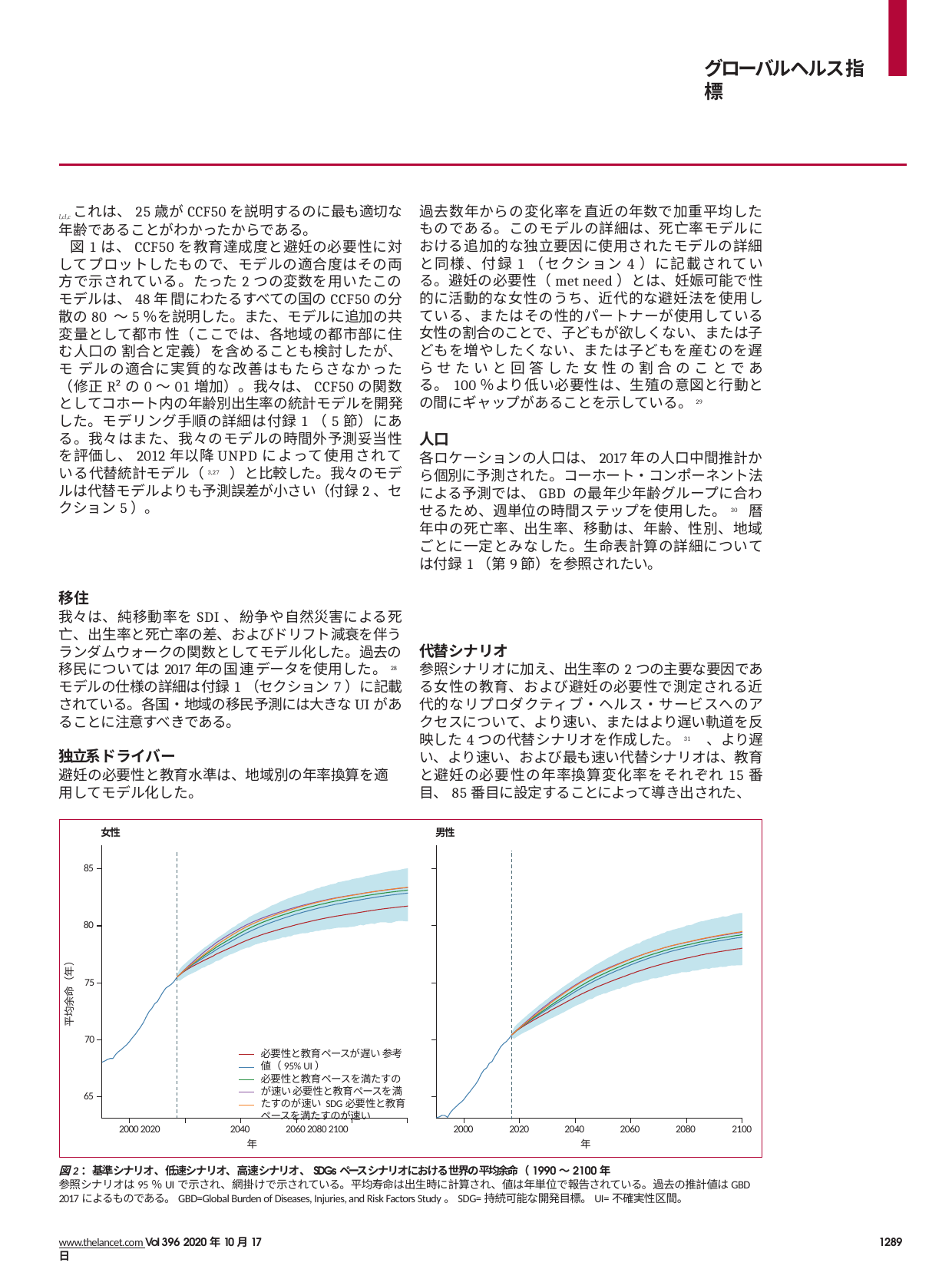

グローバルヘルス指標

l,cl,cこれは、25歳がCCF50を説明するのに最も適切な年齢であることがわかったからである。
図1は、CCF50を教育達成度と避妊の必要性に対してプロットしたもので、モデルの適合度はその両方で示されている。たった2つの変数を用いたこのモデルは、48年 間にわたるすべての国のCCF50の分散の80 ～5％を説明した。また、モデルに追加の共変量として都市 性（ここでは、各地域の都市部に住む人口の 割合と定義）を含めることも検討したが、モ デルの適合に実質的な改善はもたらさなかった （修正R²の0～01増加）。我々は、CCF50の関数としてコホート内の年齢別出生率の統計モデルを開発した。モデリング手順の詳細は付録1（5節）にある。我々はまた、我々のモデルの時間外予測妥当性を評価し、2012年以降UNPDによって使用されている代替統計モデル（3,27  ）と比較した。我々のモデルは代替モデルよりも予測誤差が小さい（付録2、セクション5）。
過去数年からの変化率を直近の年数で加重平均したものである。このモデルの詳細は、死亡率モデルにおける追加的な独立要因に使用されたモデルの詳細と同様、付録1（セクション4）に記載されている。避妊の必要性（met need）とは、妊娠可能で性的に活動的な女性のうち、近代的な避妊法を使用している、またはその性的パートナーが使用している女性の割合のことで、子どもが欲しくない、または子どもを増やしたくない、または子どもを産むのを遅らせたいと回答した女性の割合のことである。100％より低い必要性は、生殖の意図と行動との間にギャップがあることを示している。29
人口
各ロケーションの人口は、2017年の人口中間推計から個別に予測された。コーホート・コンポーネント法による予測では、GBD の最年少年齢グループに合わせるため、週単位の時間ステップを使用した。30  暦年中の死亡率、出生率、移動は、年齢、性別、地域ごとに一定とみなした。生命表計算の詳細については付録1（第9節）を参照されたい。
移住
我々は、純移動率をSDI、紛争や自然災害による死亡、出生率と死亡率の差、およびドリフト減衰を伴うランダムウォークの関数としてモデル化した。過去の移民については2017年の国連データを使用した。28  モデルの仕様の詳細は付録1（セクション7）に記載されている。各国・地域の移民予測には大きなUIがあることに注意すべきである。
代替シナリオ
参照シナリオに加え、出生率の2つの主要な要因である女性の教育、および避妊の必要性で測定される近代的なリプロダクティブ・ヘルス・サービスへのアクセスについて、より速い、またはより遅い軌道を反映した4つの代替シナリオを作成した。31  、より遅い、より速い、および最も速い代替シナリオは、教育と避妊の必要性の年率換算変化率をそれぞれ15番目、85番目に設定することによって導き出された、
独立系ドライバー
避妊の必要性と教育水準は、地域別の年率換算を適用してモデル化した。

女性
男性

85

80

平均余命（年）
75

70

必要性と教育ペースが遅い 参考値（95% UI）
必要性と教育ペースを満たすのが速い 必要性と教育ペースを満たすのが速い SDG必要性と教育ペースを満たすのが速い
65

2040
年
2040
年

2000 2020
2060 2080 2100
2000
2020
2060
2080
2100
図2：基準シナリオ、低速シナリオ、高速シナリオ、SDGsペースシナリオにおける世界の平均余命（1990～2100年
参照シナリオは95％UIで示され、網掛けで示されている。平均寿命は出生時に計算され、値は年単位で報告されている。過去の推計値はGBD 2017によるものである。GBD=Global Burden of Diseases, Injuries, and Risk Factors Study。SDG=持続可能な開発目標。UI=不確実性区間。
www.thelancet.com Vol 396 2020年10月17日
1289